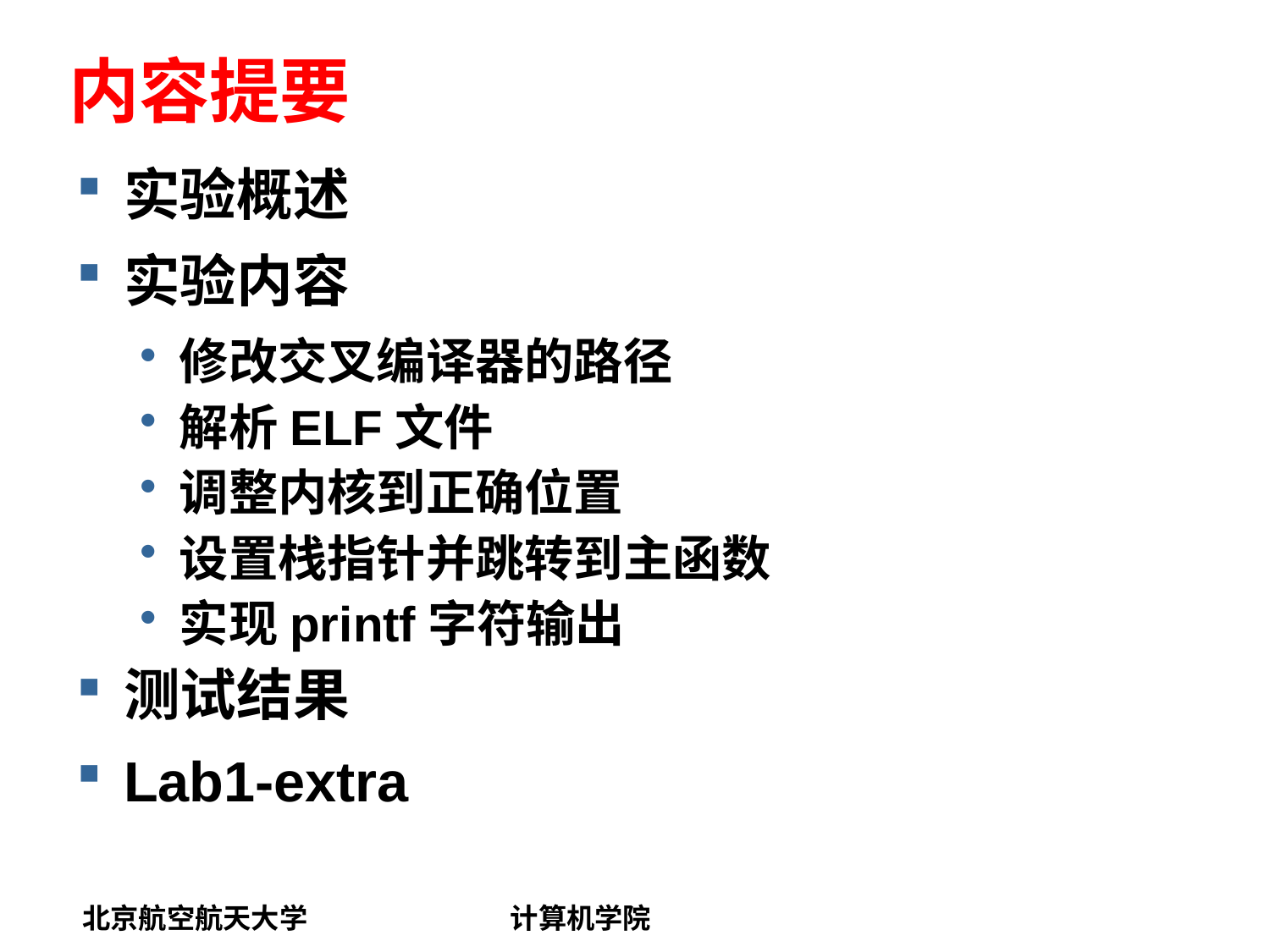

# 内容提要
实验概述
实验内容
修改交叉编译器的路径
解析ELF文件
调整内核到正确位置
设置栈指针并跳转到主函数
实现printf字符输出
测试结果
Lab1-extra